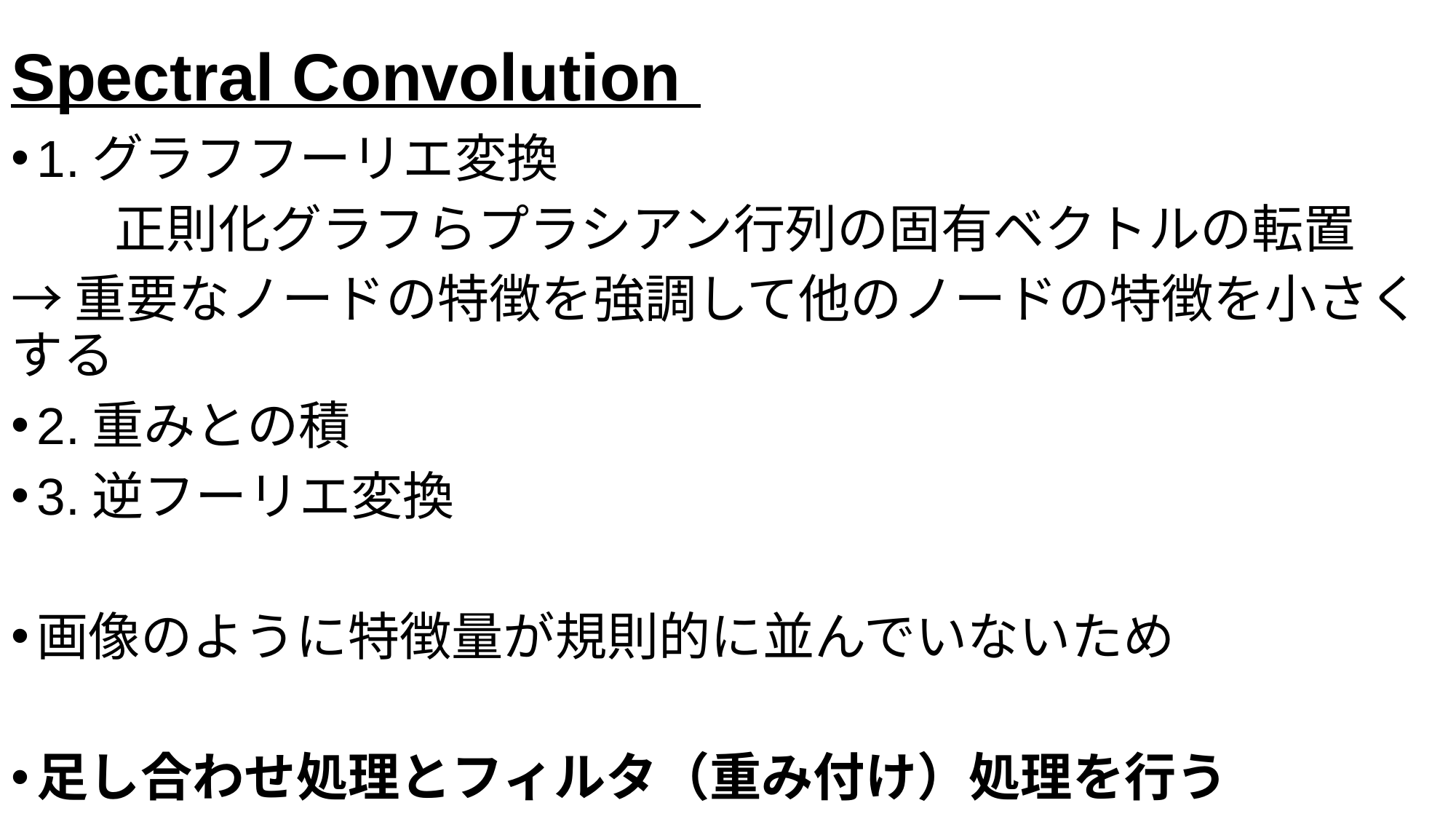

# Spectral Convolution
1.グラフフーリエ変換
　　正則化グラフらプラシアン行列の固有ベクトルの転置
→重要なノードの特徴を強調して他のノードの特徴を小さくする
2.重みとの積
3.逆フーリエ変換

画像のように特徴量が規則的に並んでいないため

足し合わせ処理とフィルタ（重み付け）処理を行う